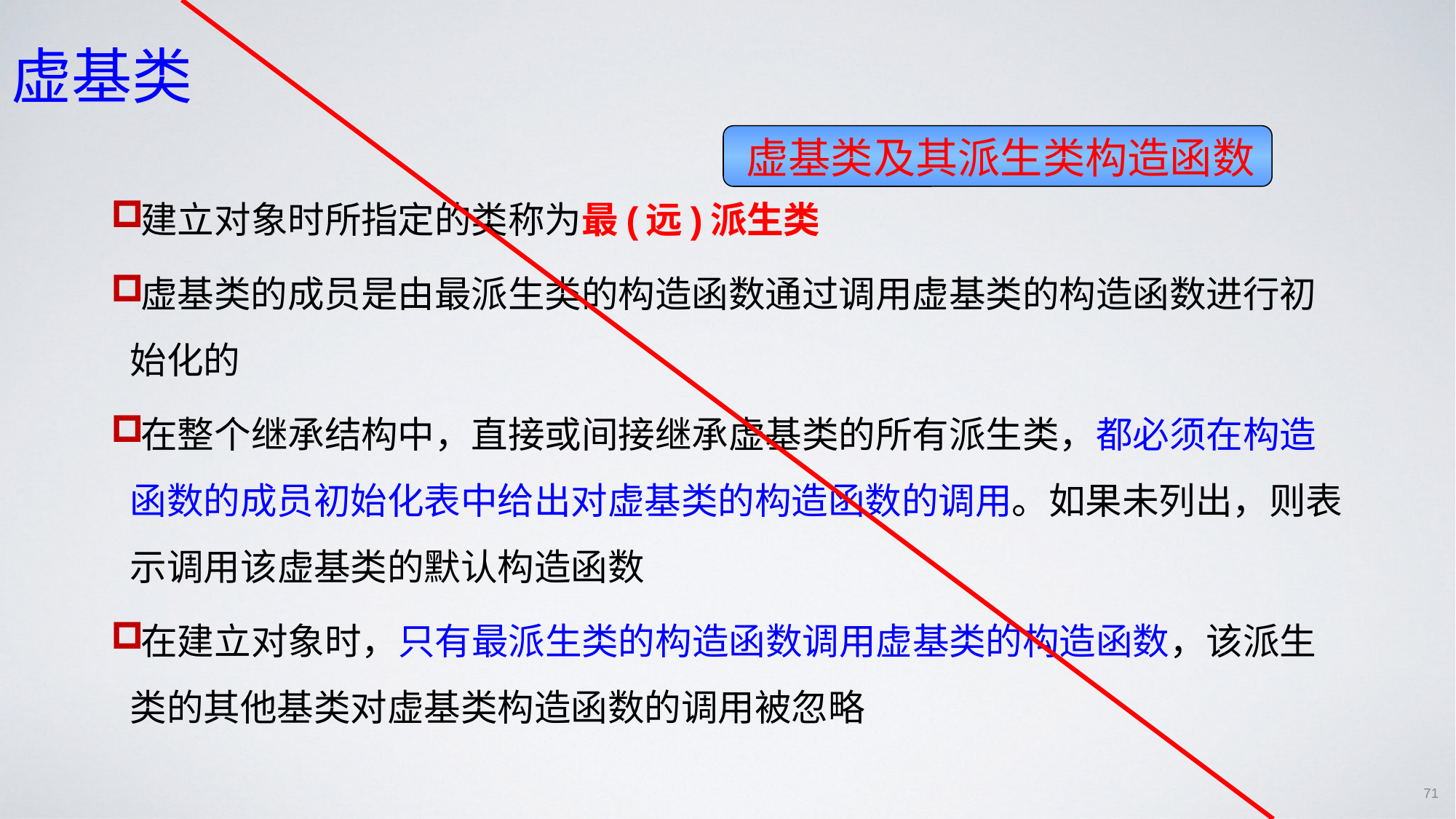

# 虚基类

虚基类及其派生类构造函数
建立对象时所指定的类称为最(远)派生类
虚基类的成员是由最派生类的构造函数通过调用虚基类的构造函数进行初始化的
在整个继承结构中，直接或间接继承虚基类的所有派生类，都必须在构造函数的成员初始化表中给出对虚基类的构造函数的调用。如果未列出，则表示调用该虚基类的默认构造函数
在建立对象时，只有最派生类的构造函数调用虚基类的构造函数，该派生类的其他基类对虚基类构造函数的调用被忽略
71